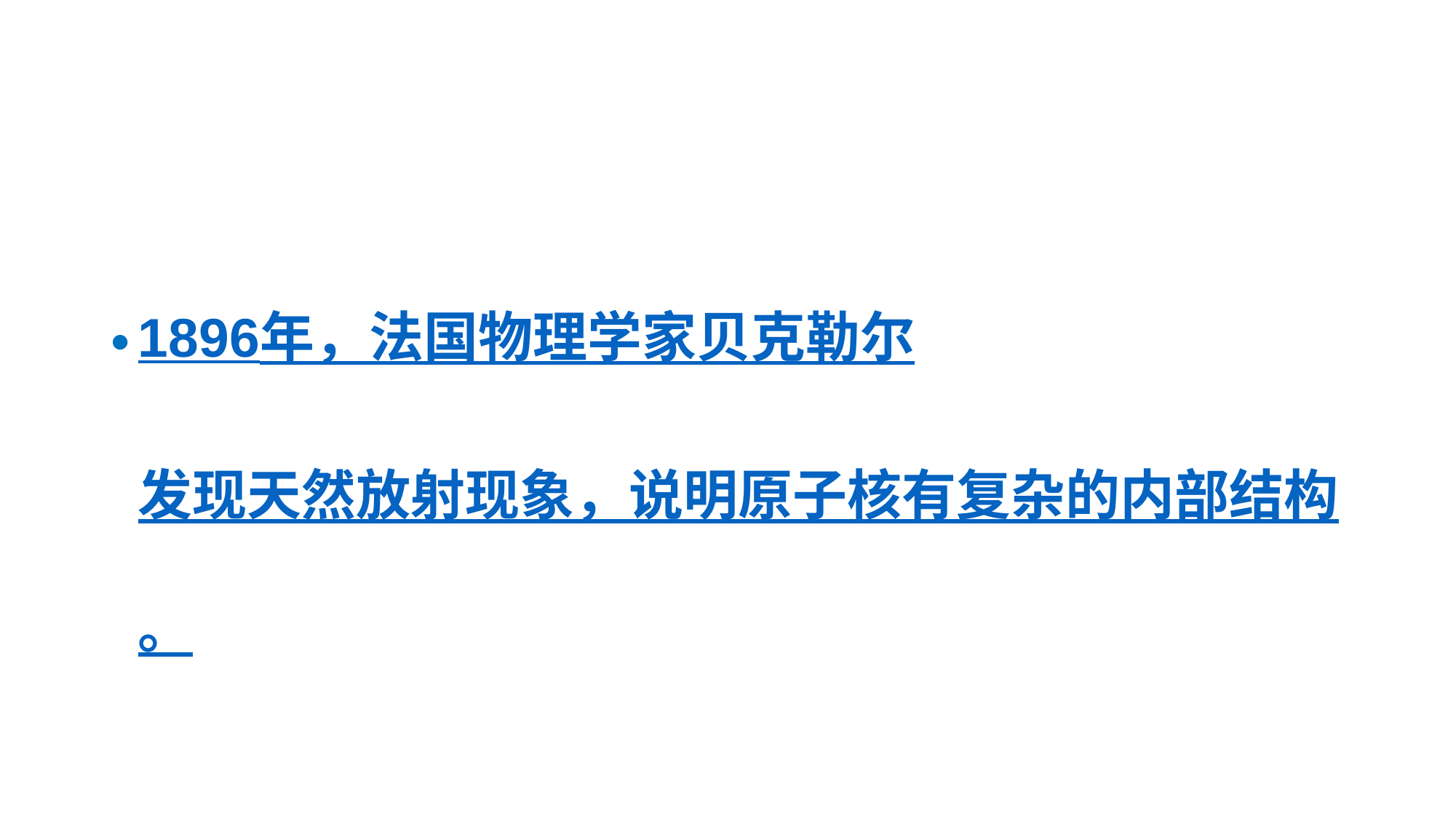

1896年，法国物理学家贝克勒尔发现天然放射现象，说明原子核有复杂的内部结构。